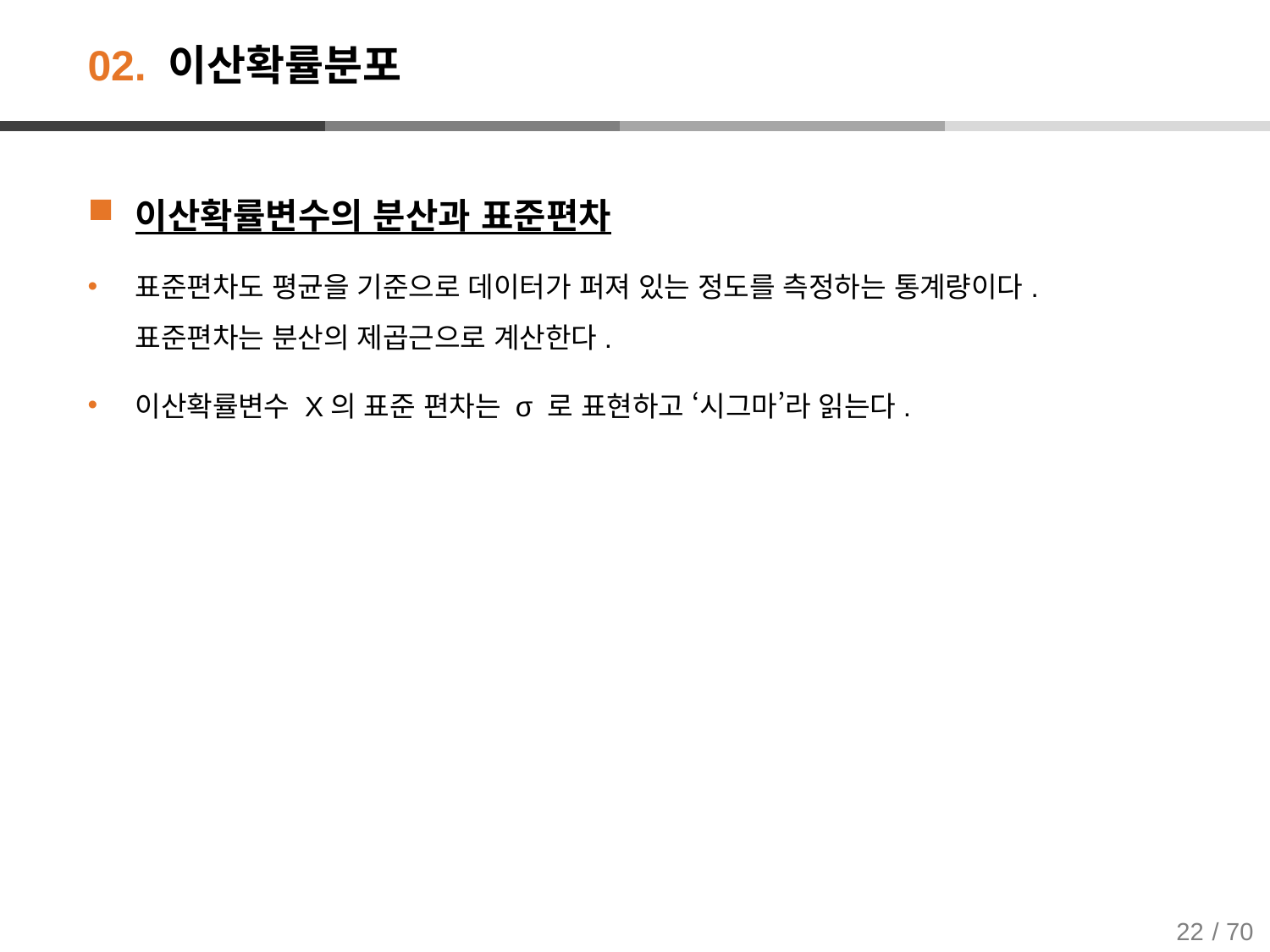

# 02. 이산확률분포
이산확률변수의 분산과 표준편차
표준편차도 평균을 기준으로 데이터가 퍼져 있는 정도를 측정하는 통계량이다. 표준편차는 분산의 제곱근으로 계산한다.
이산확률변수 X의 표준 편차는 σ 로 표현하고 ‘시그마’라 읽는다.